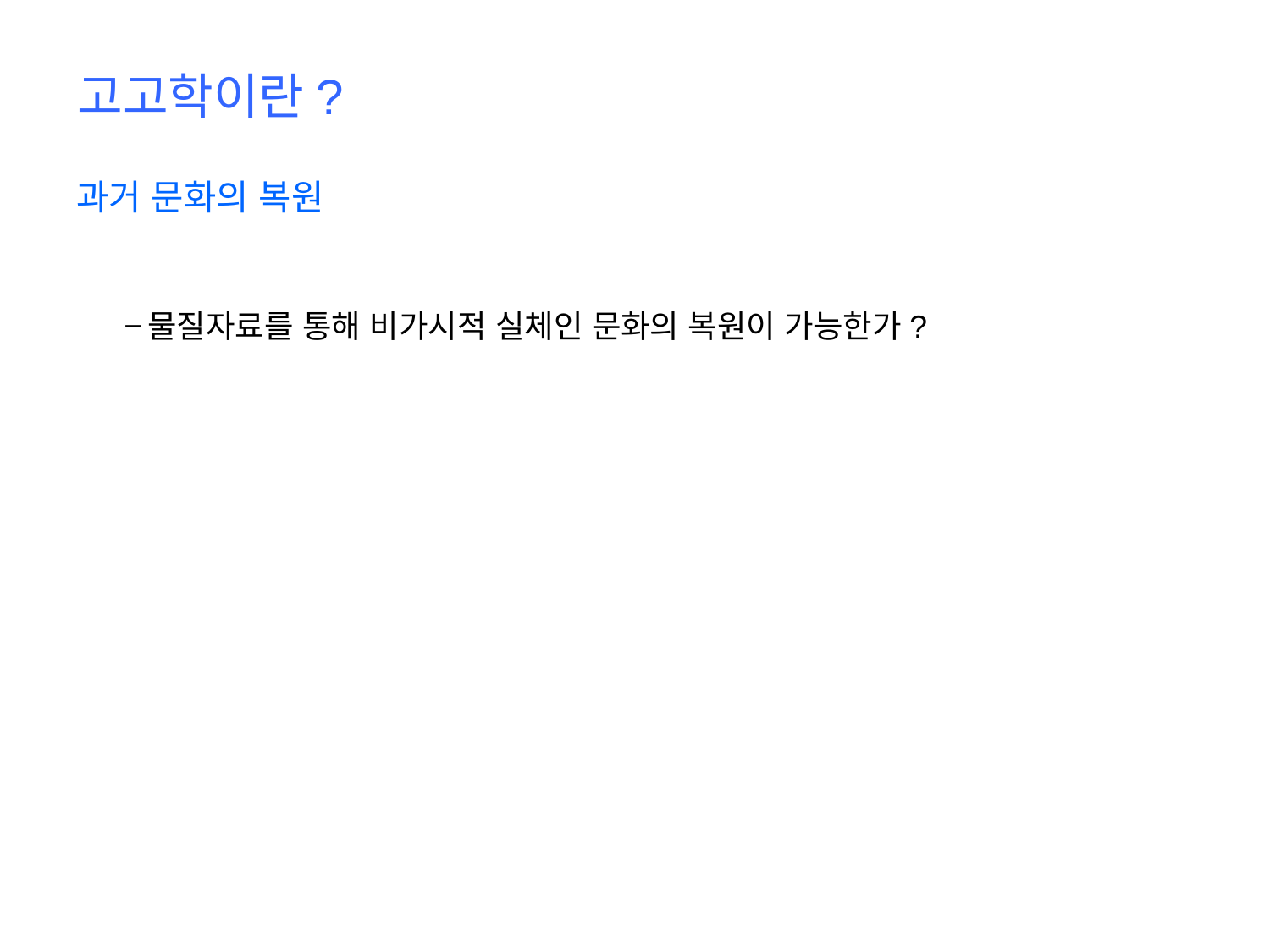

# 고고학이란?
과거 문화의 복원

물질자료를 통해 비가시적 실체인 문화의 복원이 가능한가?